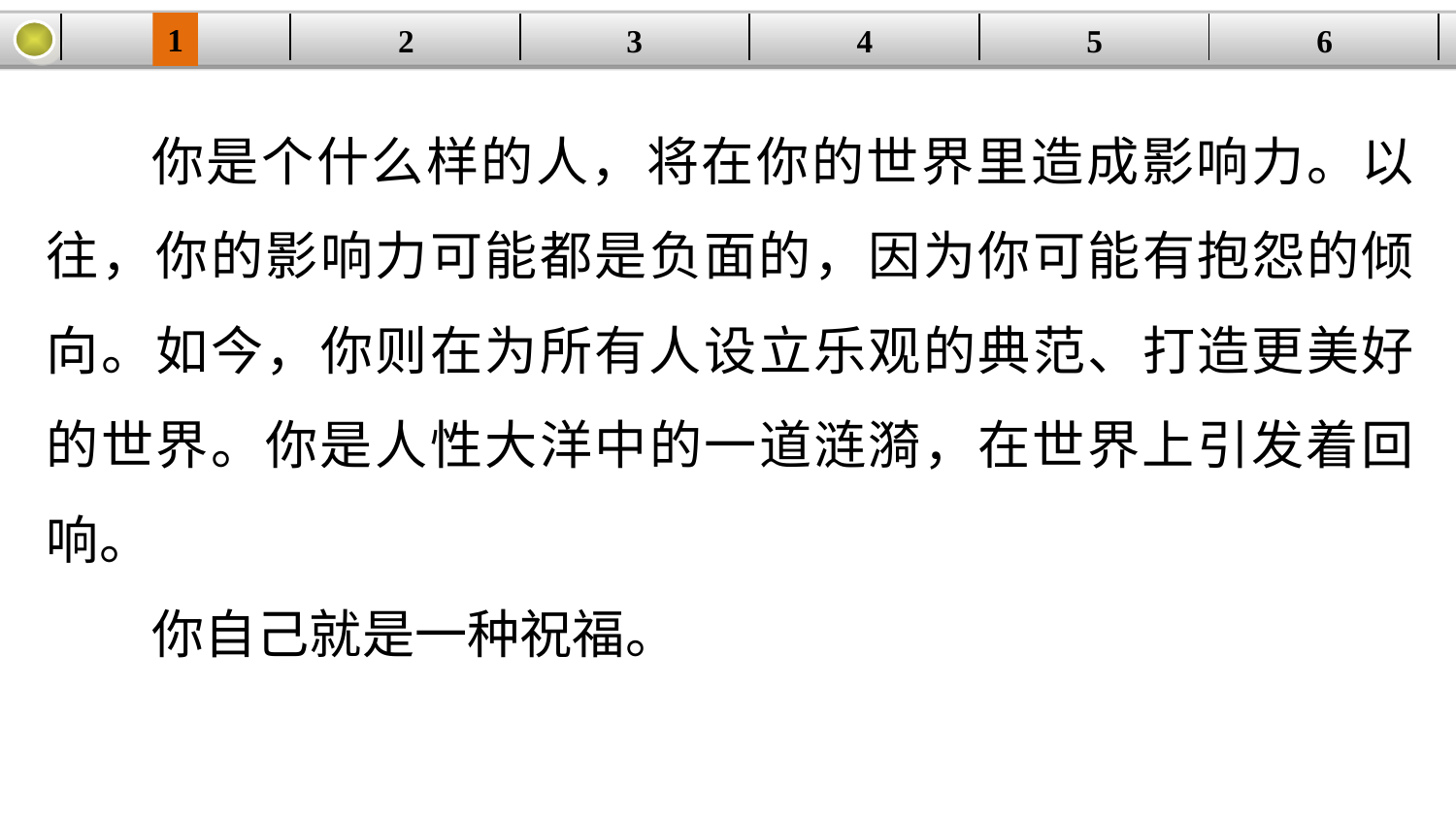

1
2
3
4
|  |  |  |  |  |  |
| --- | --- | --- | --- | --- | --- |
5
6

你是个什么样的人，将在你的世界里造成影响力。以往，你的影响力可能都是负面的，因为你可能有抱怨的倾向。如今，你则在为所有人设立乐观的典范、打造更美好的世界。你是人性大洋中的一道涟漪，在世界上引发着回响。
你自己就是一种祝福。